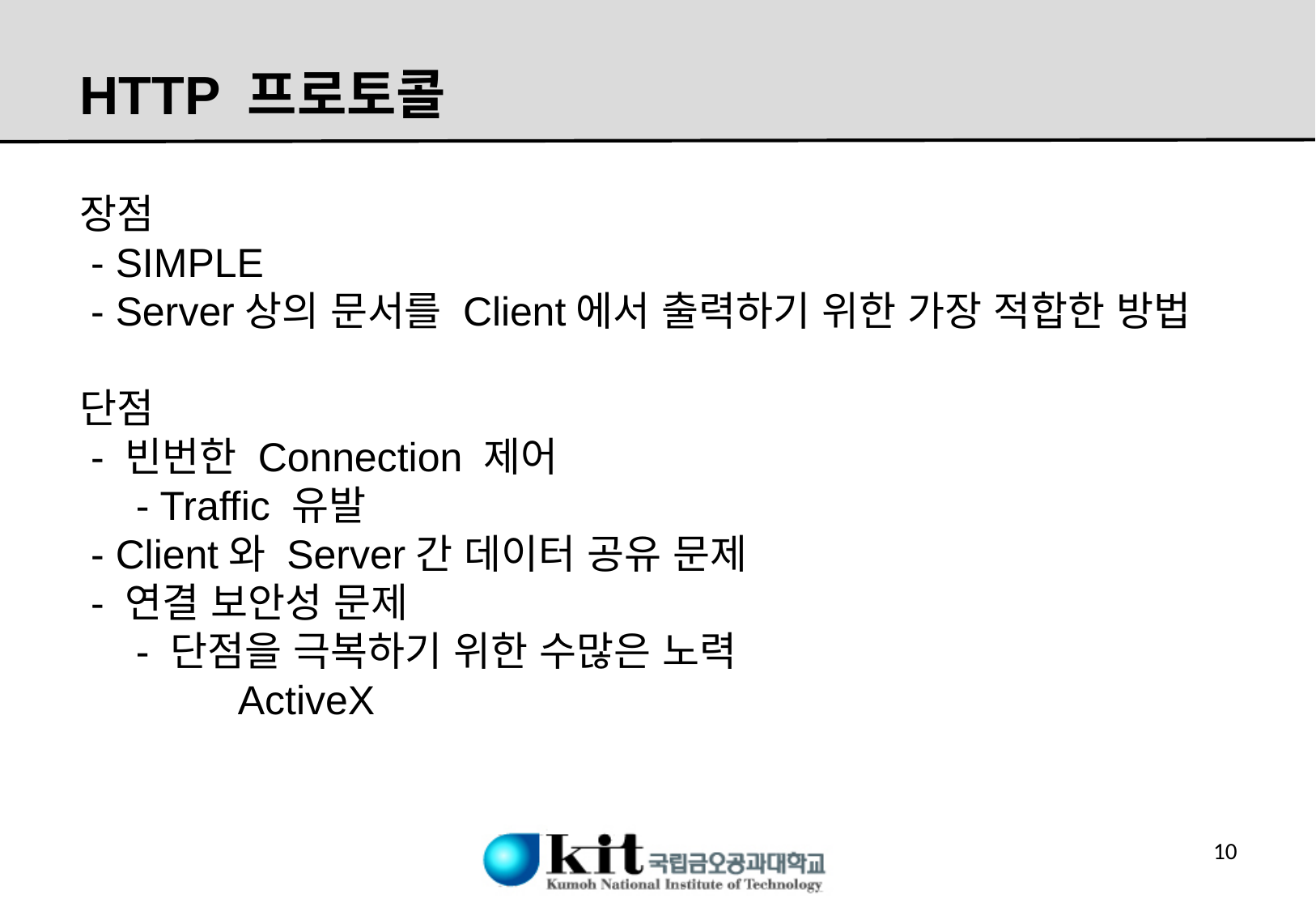

# HTTP 프로토콜
장점
 - SIMPLE
 - Server상의 문서를 Client에서 출력하기 위한 가장 적합한 방법

단점
 - 빈번한 Connection 제어
     - Traffic 유발
 - Client와 Server간 데이터 공유 문제
 - 연결 보안성 문제
     - 단점을 극복하기 위한 수많은 노력
              ActiveX
10